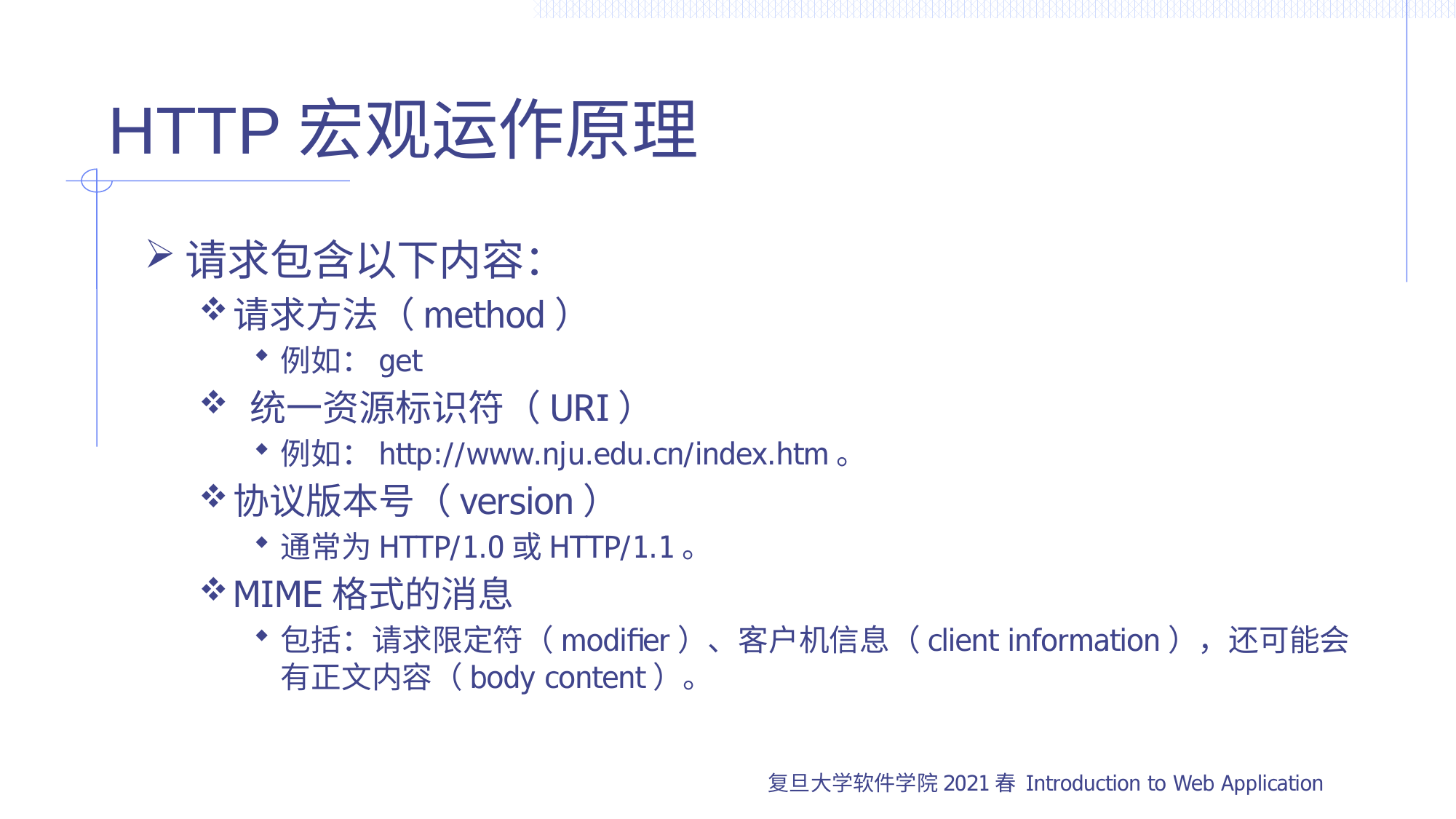

# HTTP宏观运作原理
请求包含以下内容：
请求方法（method）
例如：get
 统一资源标识符（URI）
例如：http://www.nju.edu.cn/index.htm。
协议版本号（version）
通常为HTTP/1.0或HTTP/1.1。
MIME格式的消息
包括：请求限定符（modifier）、客户机信息（client information），还可能会有正文内容（body content）。